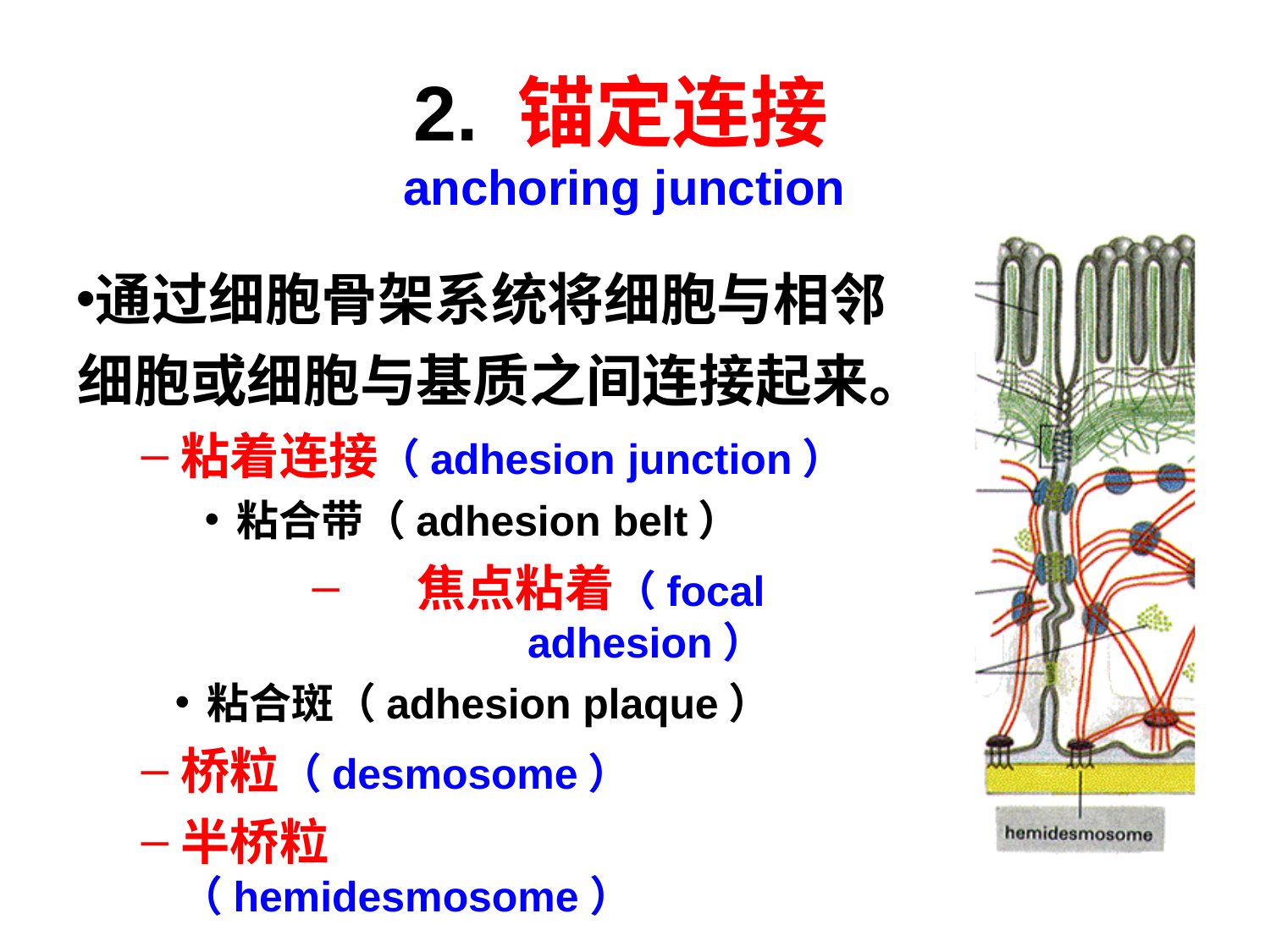

# 2. 锚定连接
anchoring junction
通过细胞骨架系统将细胞与相邻 细胞或细胞与基质之间连接起来。
粘着连接（adhesion junction）
粘合带（adhesion belt）
焦点粘着（focal adhesion）
粘合斑（adhesion plaque）
桥粒（desmosome）
半桥粒（hemidesmosome）